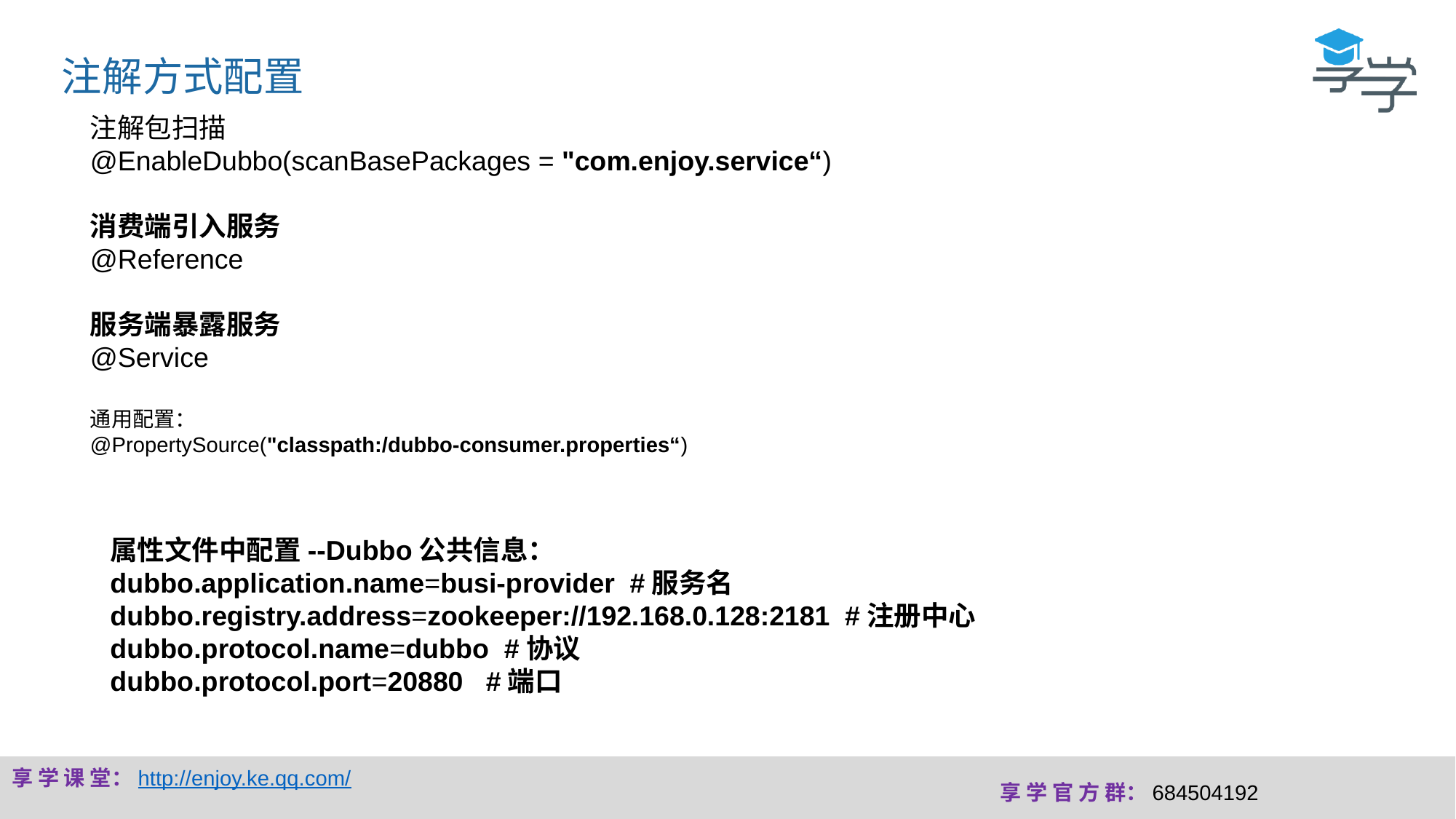

注解方式配置
注解包扫描
@EnableDubbo(scanBasePackages = "com.enjoy.service“)

消费端引入服务
@Reference

服务端暴露服务
@Service

通用配置：
@PropertySource("classpath:/dubbo-consumer.properties“)
属性文件中配置--Dubbo公共信息：
dubbo.application.name=busi-provider  #服务名
dubbo.registry.address=zookeeper://192.168.0.128:2181  #注册中心
dubbo.protocol.name=dubbo  #协议
dubbo.protocol.port=20880   #端口